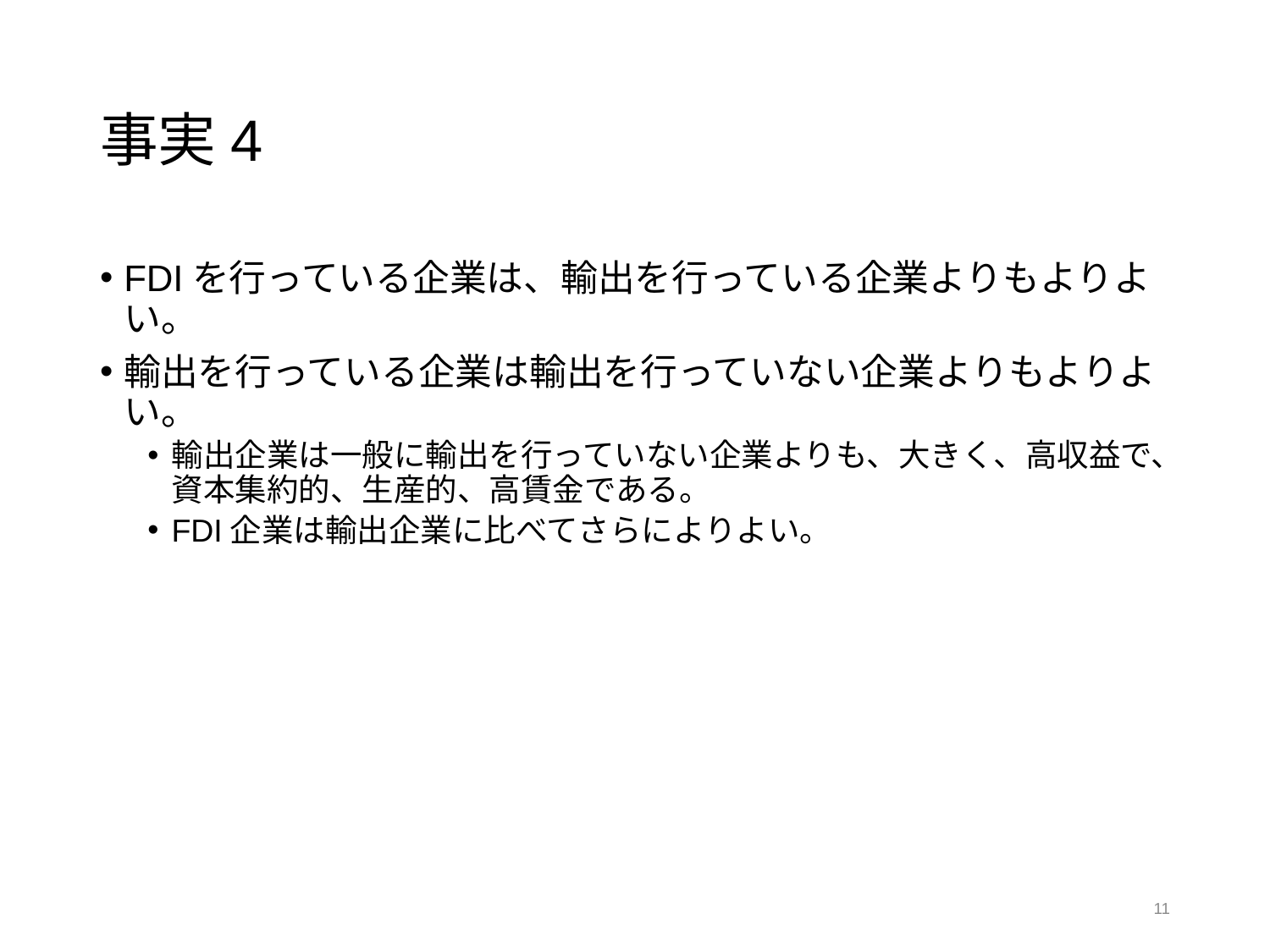

# 事実4
FDIを行っている企業は、輸出を行っている企業よりもよりよい。
輸出を行っている企業は輸出を行っていない企業よりもよりよい。
輸出企業は一般に輸出を行っていない企業よりも、大きく、高収益で、資本集約的、生産的、高賃金である。
FDI企業は輸出企業に比べてさらによりよい。
11